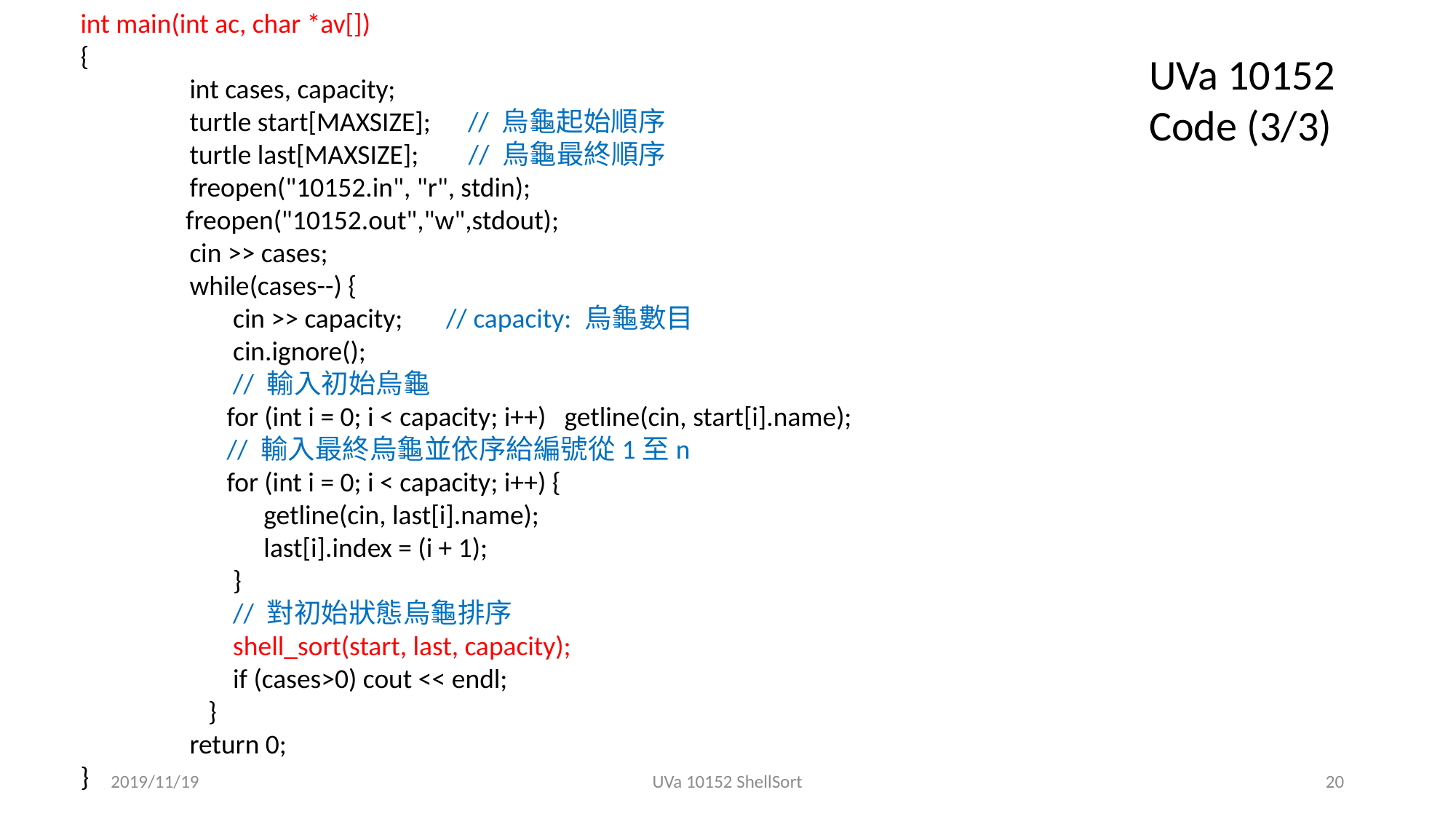

int main(int ac, char *av[])
{
	int cases, capacity;
	turtle start[MAXSIZE];      // 烏龜起始順序
	turtle last[MAXSIZE];        // 烏龜最終順序
	freopen("10152.in", "r", stdin);
                 freopen("10152.out","w",stdout);
	cin >> cases;
	while(cases--) {
	       cin >> capacity;       // capacity: 烏龜數目
	       cin.ignore();
	       // 輸入初始烏龜
	      for (int i = 0; i < capacity; i++)   getline(cin, start[i].name);
	      // 輸入最終烏龜並依序給編號從1至n
	      for (int i = 0; i < capacity; i++) {
	            getline(cin, last[i].name);
	            last[i].index = (i + 1);
	       }
	       // 對初始狀態烏龜排序
	       shell_sort(start, last, capacity);
	       if (cases>0) cout << endl;
	   }
	return 0;
}
UVa 10152 Code (3/3)
2019/11/19
UVa 10152 ShellSort
20